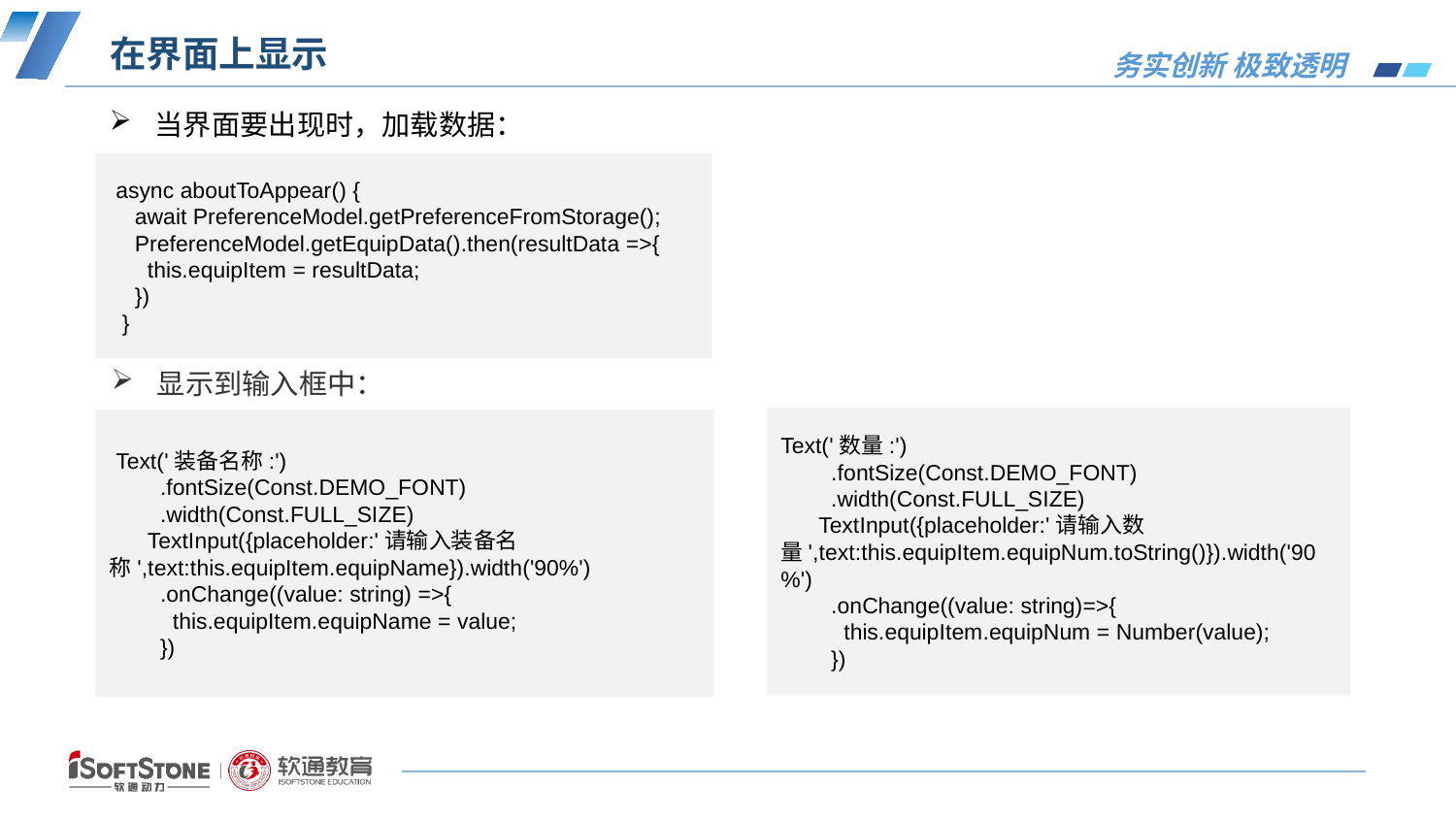

# 在界面上显示
当界面要出现时，加载数据：
 async aboutToAppear() {
    await PreferenceModel.getPreferenceFromStorage();
    PreferenceModel.getEquipData().then(resultData =>{
      this.equipItem = resultData;
    })
  }
显示到输入框中：
Text('数量:')
        .fontSize(Const.DEMO_FONT)
        .width(Const.FULL_SIZE)
      TextInput({placeholder:'请输入数量',text:this.equipItem.equipNum.toString()}).width('90%')
        .onChange((value: string)=>{
          this.equipItem.equipNum = Number(value);
        })
 Text('装备名称:')
        .fontSize(Const.DEMO_FONT)
        .width(Const.FULL_SIZE)
      TextInput({placeholder:'请输入装备名称',text:this.equipItem.equipName}).width('90%')
        .onChange((value: string) =>{
          this.equipItem.equipName = value;
        })